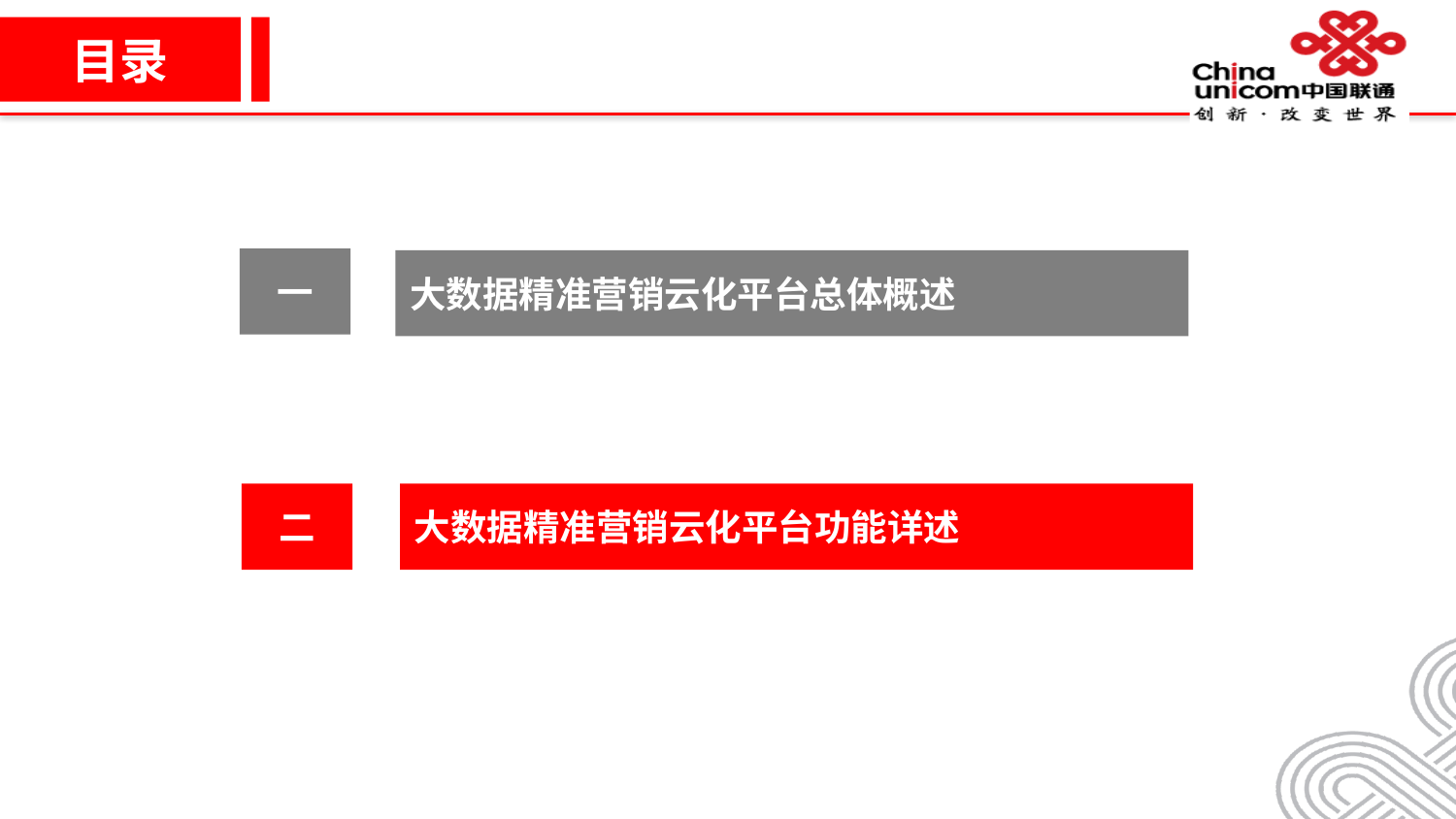

一
大数据精准营销云化平台总体概述
二
大数据精准营销云化平台功能详述